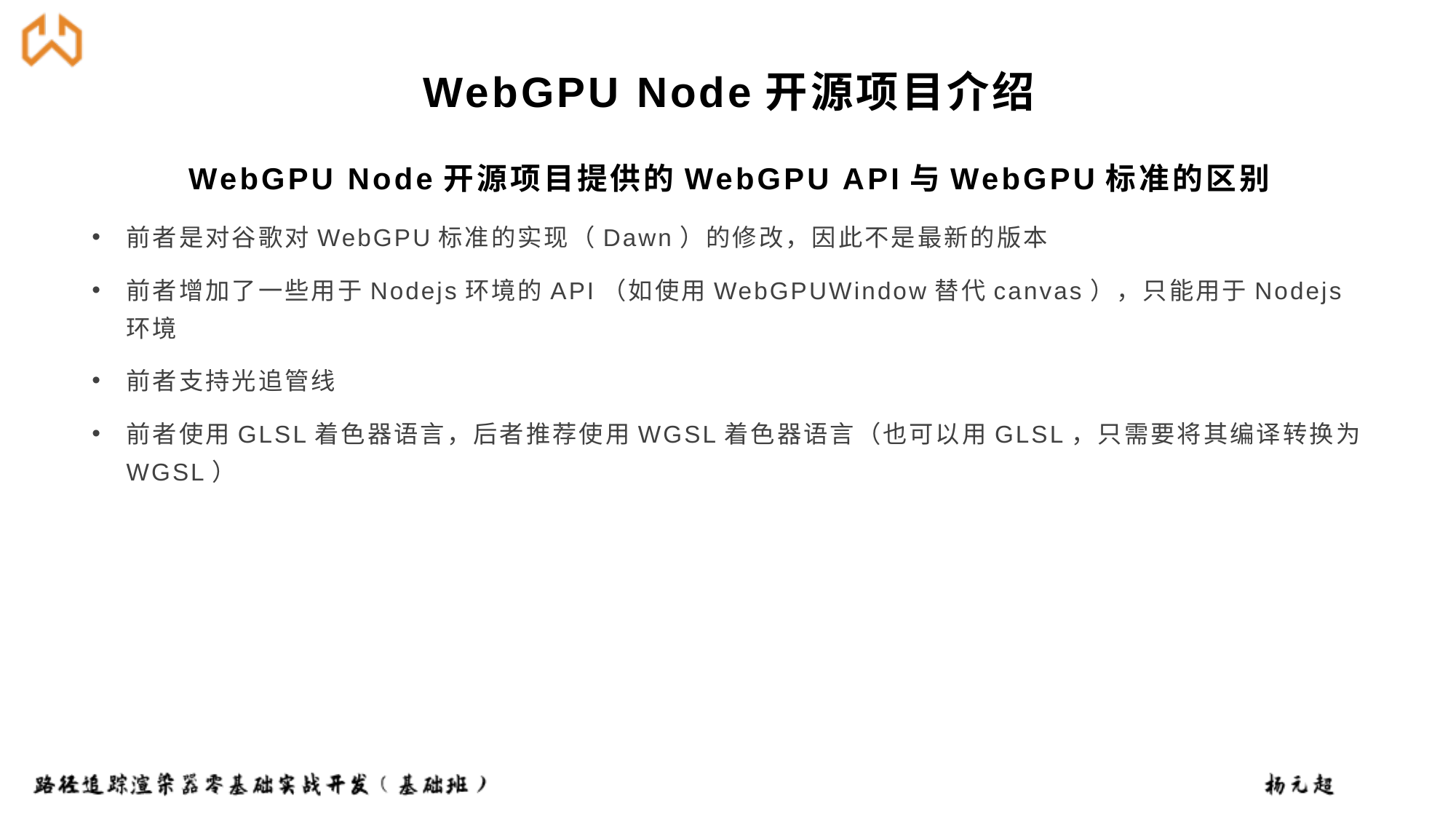

# WebGPU Node开源项目介绍
WebGPU Node开源项目提供的WebGPU API与WebGPU标准的区别
前者是对谷歌对WebGPU标准的实现（Dawn）的修改，因此不是最新的版本
前者增加了一些用于Nodejs环境的API（如使用WebGPUWindow替代canvas），只能用于Nodejs环境
前者支持光追管线
前者使用GLSL着色器语言，后者推荐使用WGSL着色器语言（也可以用GLSL，只需要将其编译转换为WGSL）